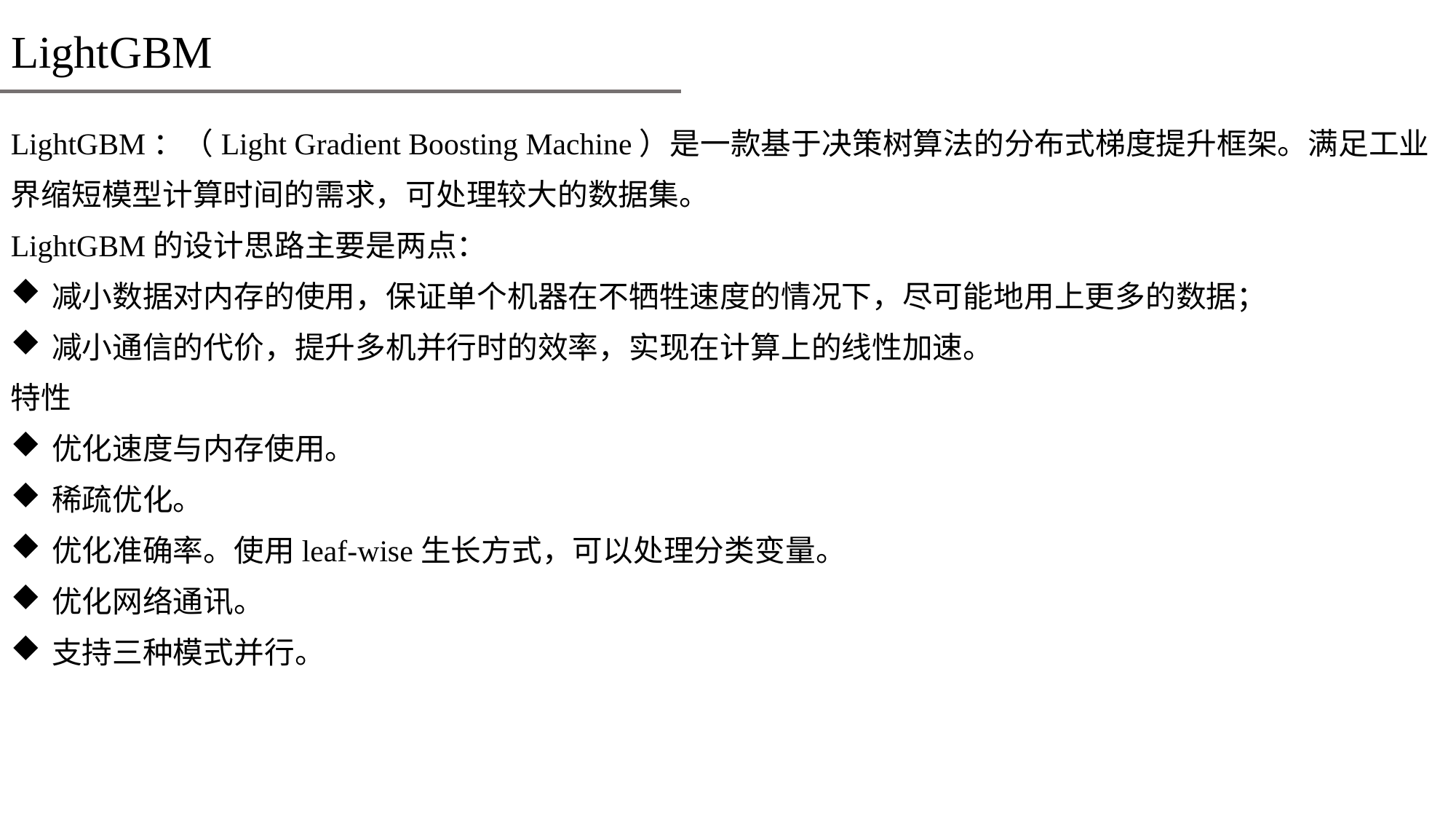

# LightGBM
LightGBM：（Light Gradient Boosting Machine）是一款基于决策树算法的分布式梯度提升框架。满足工业界缩短模型计算时间的需求，可处理较大的数据集。
LightGBM的设计思路主要是两点：
减小数据对内存的使用，保证单个机器在不牺牲速度的情况下，尽可能地用上更多的数据；
减小通信的代价，提升多机并行时的效率，实现在计算上的线性加速。
特性
优化速度与内存使用。
稀疏优化。
优化准确率。使用leaf-wise生长方式，可以处理分类变量。
优化网络通讯。
支持三种模式并行。